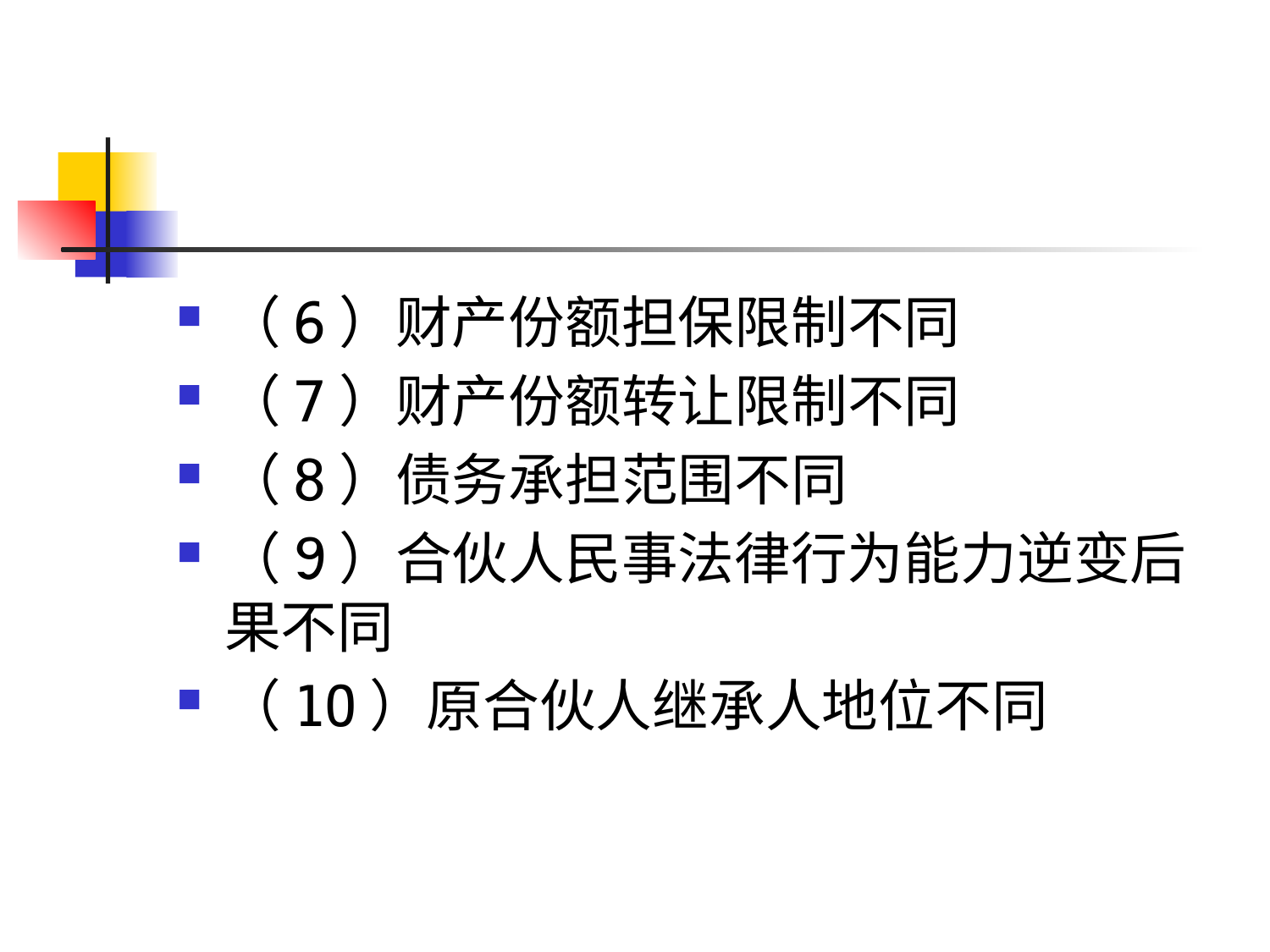

#
（6）财产份额担保限制不同
（7）财产份额转让限制不同
（8）债务承担范围不同
（9）合伙人民事法律行为能力逆变后果不同
（10）原合伙人继承人地位不同